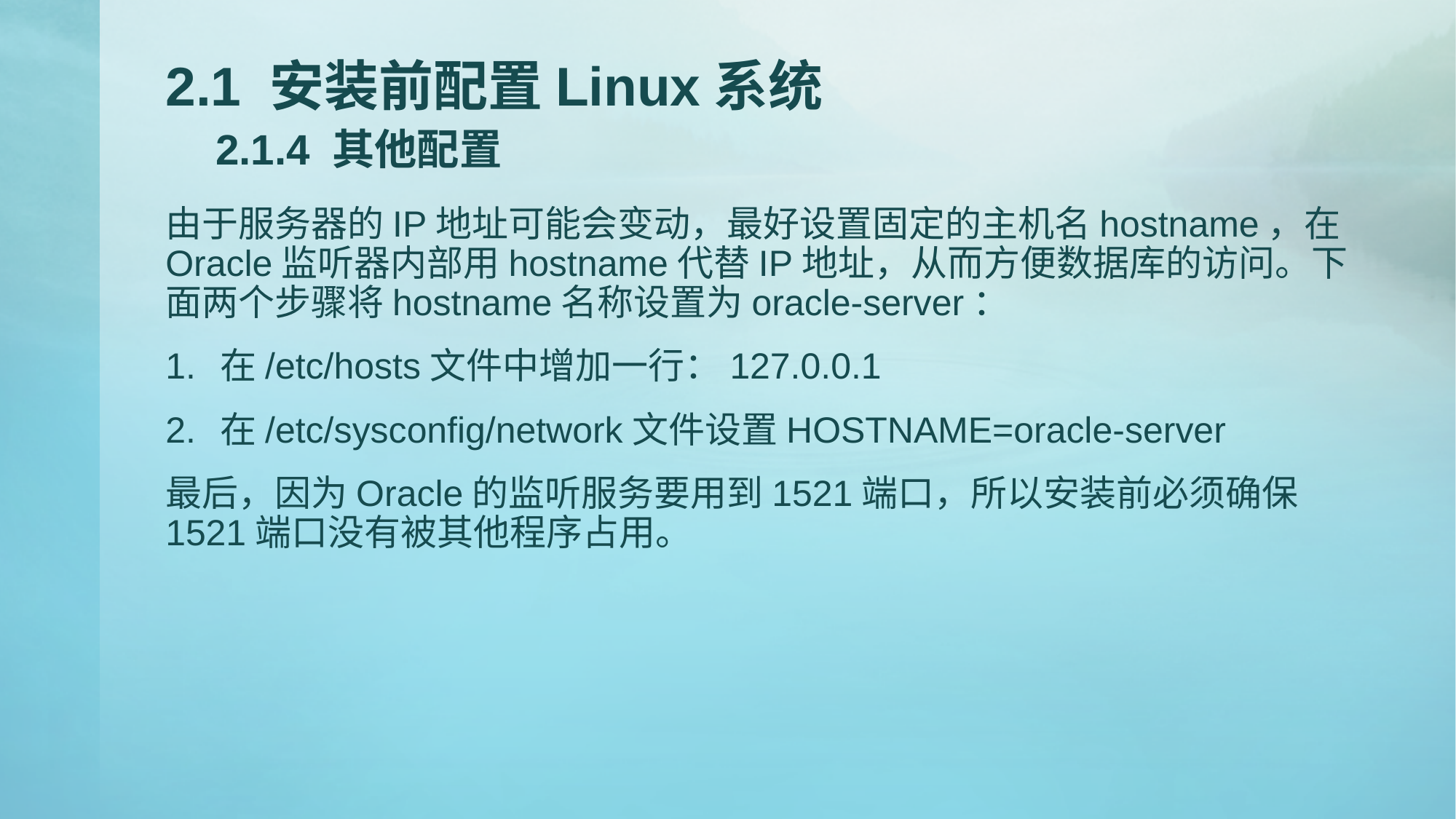

# 2.1 安装前配置Linux系统 2.1.4 其他配置
由于服务器的IP地址可能会变动，最好设置固定的主机名hostname，在Oracle监听器内部用hostname代替IP地址，从而方便数据库的访问。下面两个步骤将hostname名称设置为oracle-server：
在/etc/hosts文件中增加一行：127.0.0.1
在/etc/sysconfig/network文件设置HOSTNAME=oracle-server
最后，因为Oracle的监听服务要用到1521端口，所以安装前必须确保1521端口没有被其他程序占用。